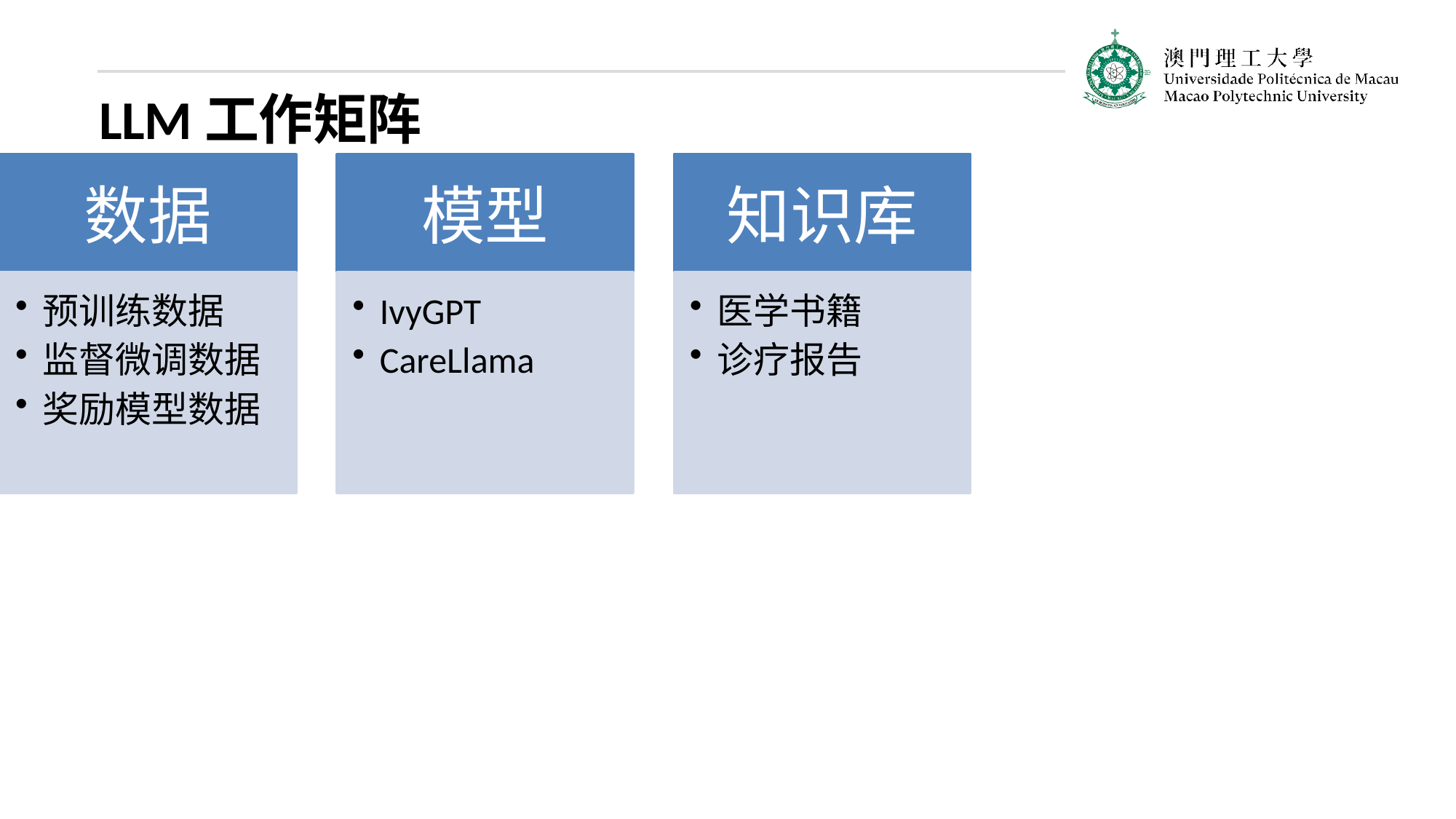

LLM工作矩阵
数据
预训练数据
监督微调数据
奖励模型数据
模型
IvyGPT
CareLlama
知识库
医学书籍
诊疗报告